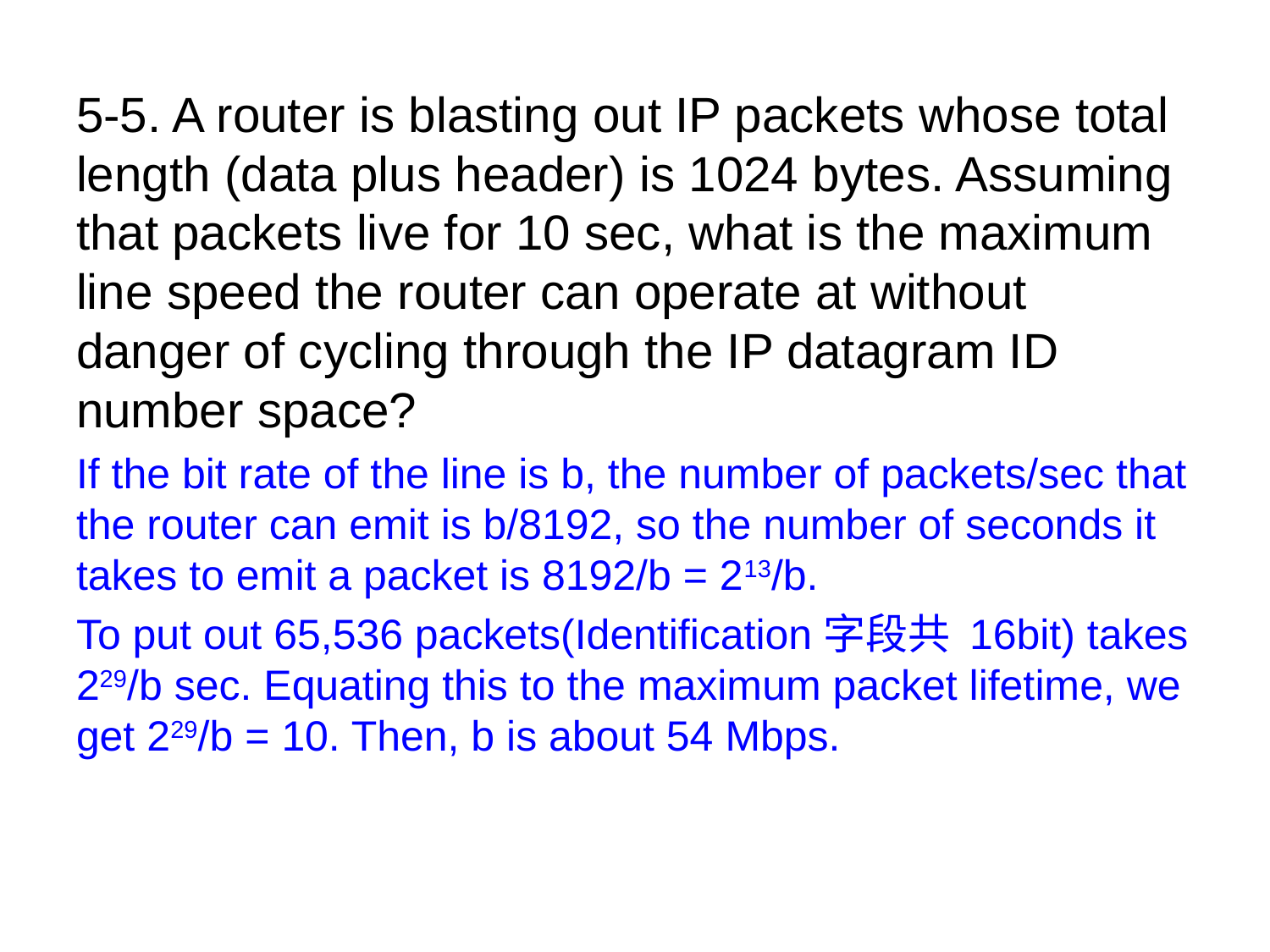

5-5. A router is blasting out IP packets whose total length (data plus header) is 1024 bytes. Assuming that packets live for 10 sec, what is the maximum line speed the router can operate at without danger of cycling through the IP datagram ID number space?
If the bit rate of the line is b, the number of packets/sec that the router can emit is b/8192, so the number of seconds it takes to emit a packet is 8192/b = 213/b.
To put out 65,536 packets(Identification字段共 16bit) takes 229/b sec. Equating this to the maximum packet lifetime, we get 229/b = 10. Then, b is about 54 Mbps.